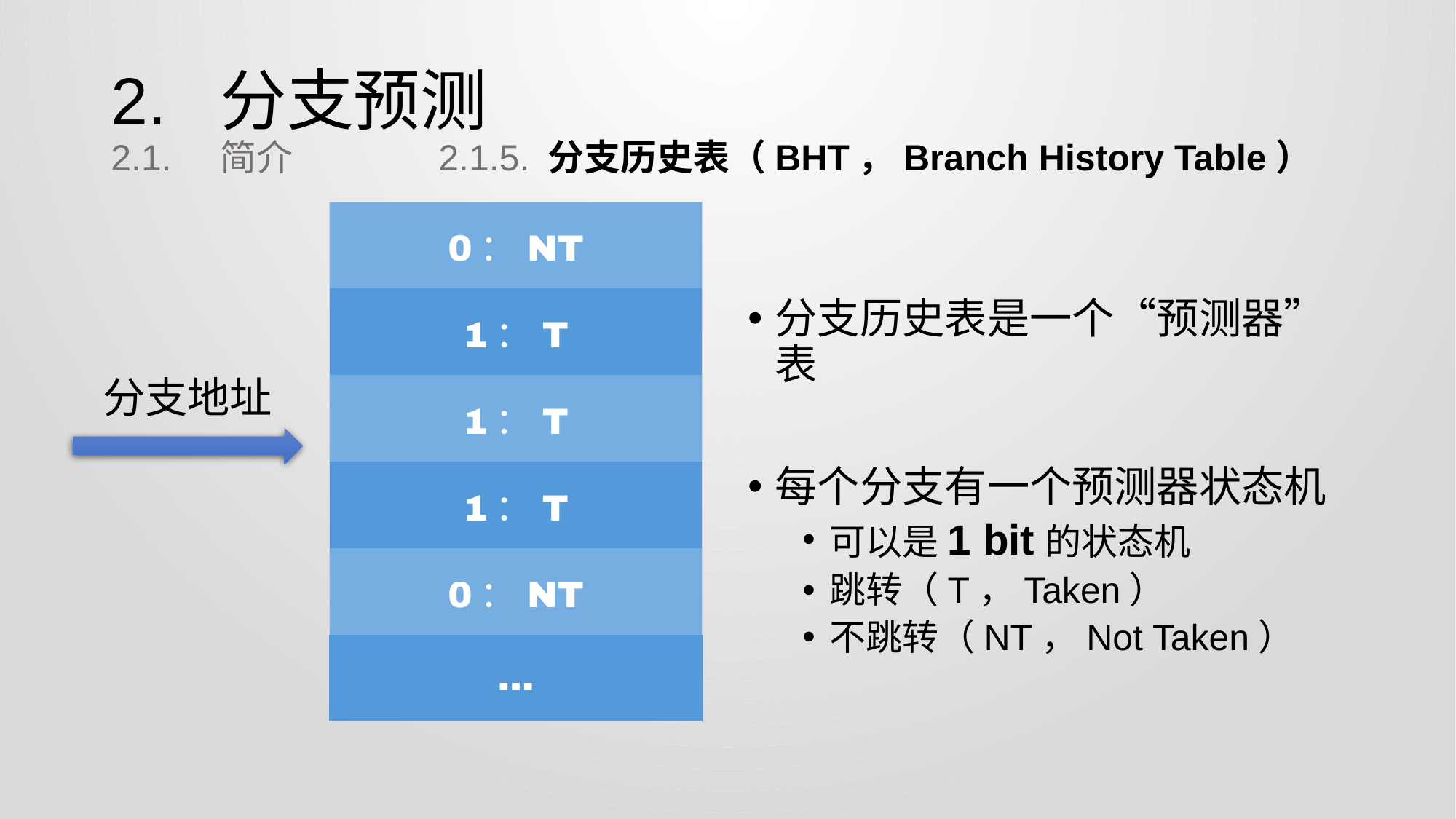

# 2.	分支预测 2.1.	简介		2.1.5.	分支历史表（BHT，Branch History Table）
| 0：NT |
| --- |
| 1：T |
| 1：T |
| 1：T |
| 0：NT |
| … |
分支历史表是一个“预测器”表

每个分支有一个预测器状态机
可以是1 bit的状态机
跳转（T，Taken）
不跳转（NT，Not Taken）
分支地址